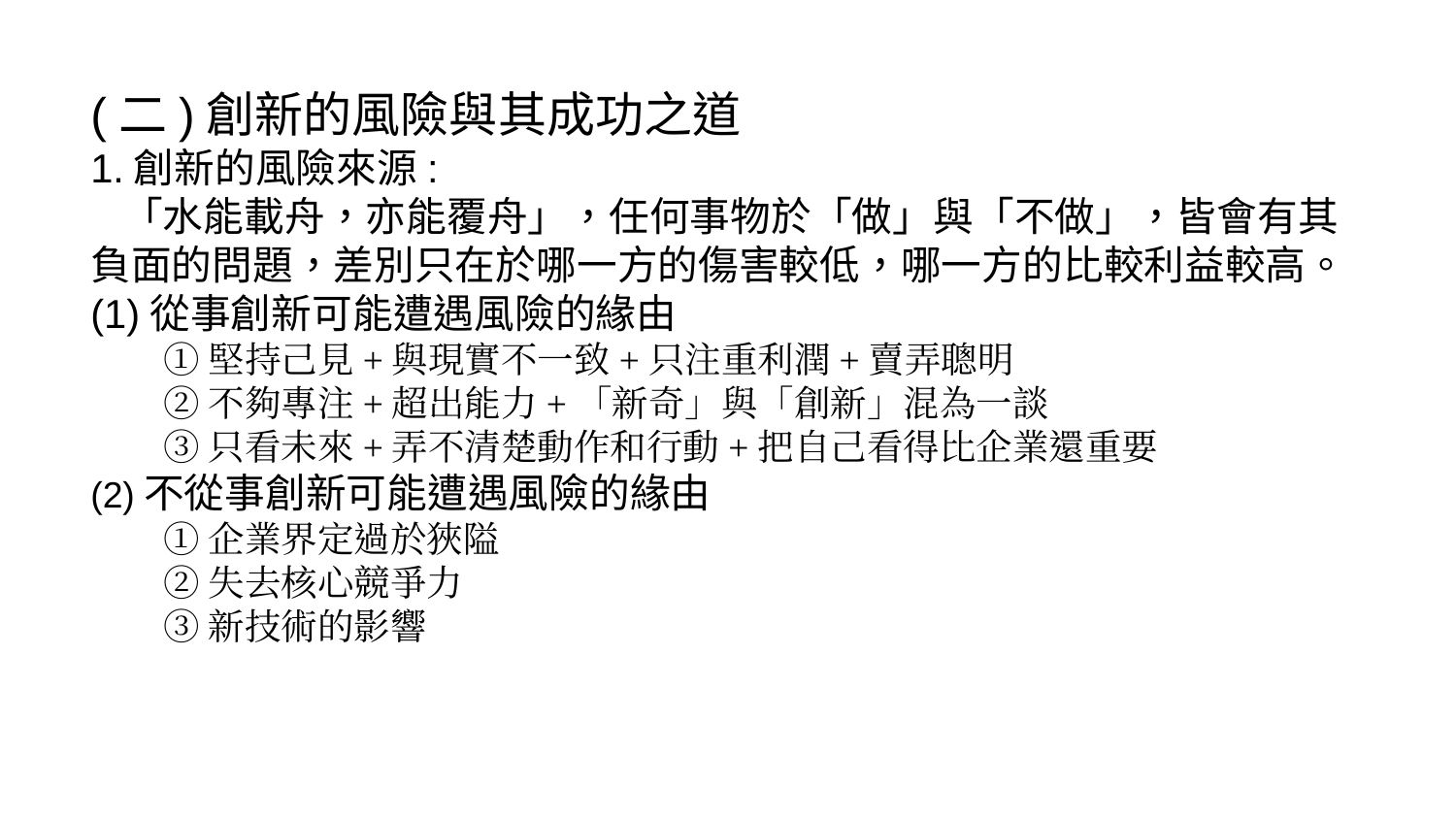

(二)創新的風險與其成功之道
1.創新的風險來源:
  「水能載舟，亦能覆舟」，任何事物於「做」與「不做」，皆會有其負面的問題，差別只在於哪一方的傷害較低，哪一方的比較利益較高。
(1)從事創新可能遭遇風險的緣由
①堅持己見+與現實不一致+只注重利潤+賣弄聰明
②不夠專注+超出能力+「新奇」與「創新」混為一談
③只看未來+弄不清楚動作和行動+把自己看得比企業還重要
(2)不從事創新可能遭遇風險的緣由
①企業界定過於狹隘
②失去核心競爭力
③新技術的影響